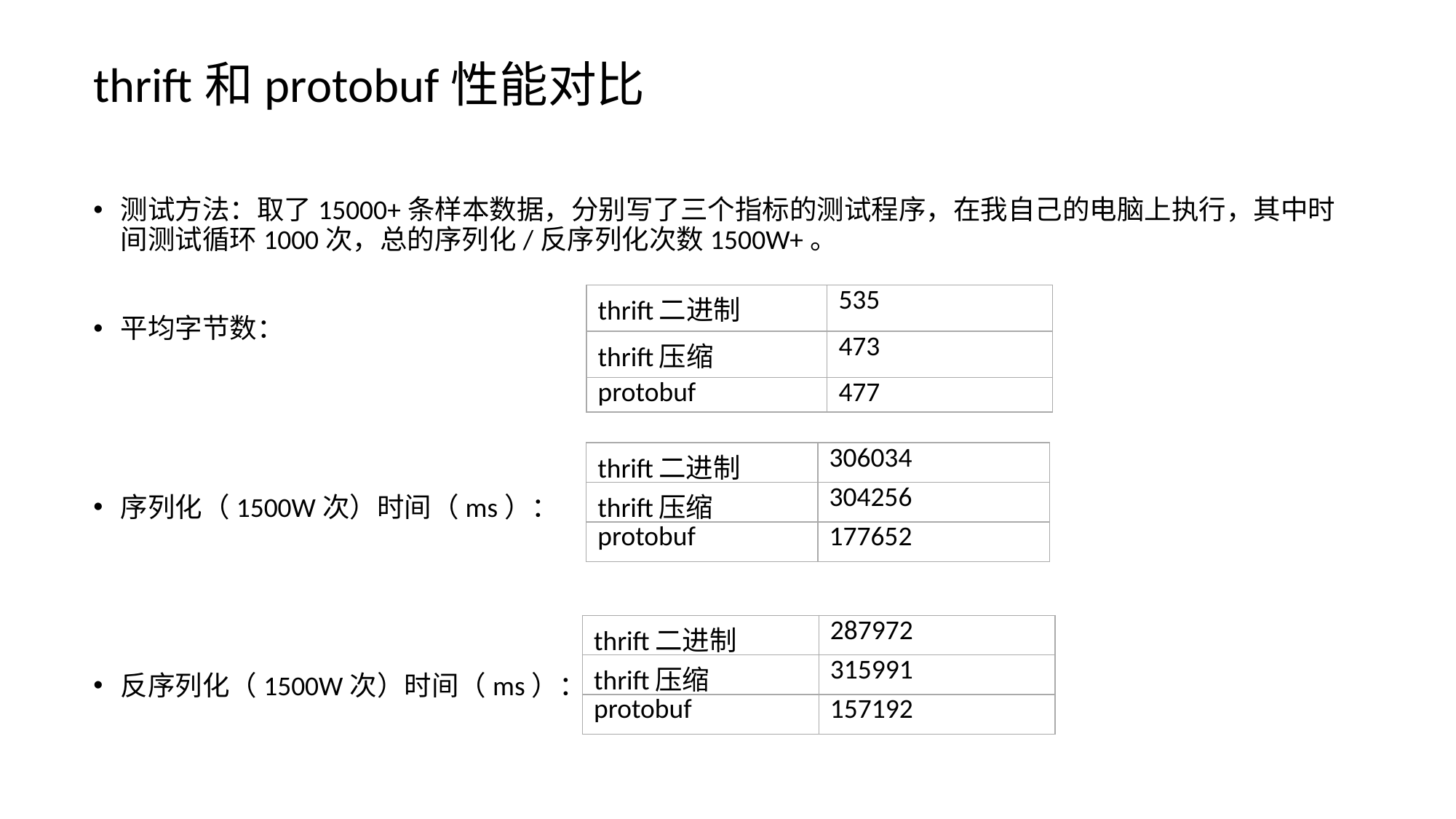

# thrift和protobuf性能对比
测试方法：取了15000+条样本数据，分别写了三个指标的测试程序，在我自己的电脑上执行，其中时间测试循环1000次，总的序列化/反序列化次数1500W+。

平均字节数：

序列化（1500W次）时间（ms）：

反序列化（1500W次）时间（ms）：

| thrift二进制 | 535 |
| --- | --- |
| thrift压缩 | 473 |
| protobuf | 477 |

| thrift二进制 | 306034 |
| --- | --- |
| thrift压缩 | 304256 |
| protobuf | 177652 |
| thrift二进制 | 287972 |
| --- | --- |
| thrift压缩 | 315991 |
| protobuf | 157192 |